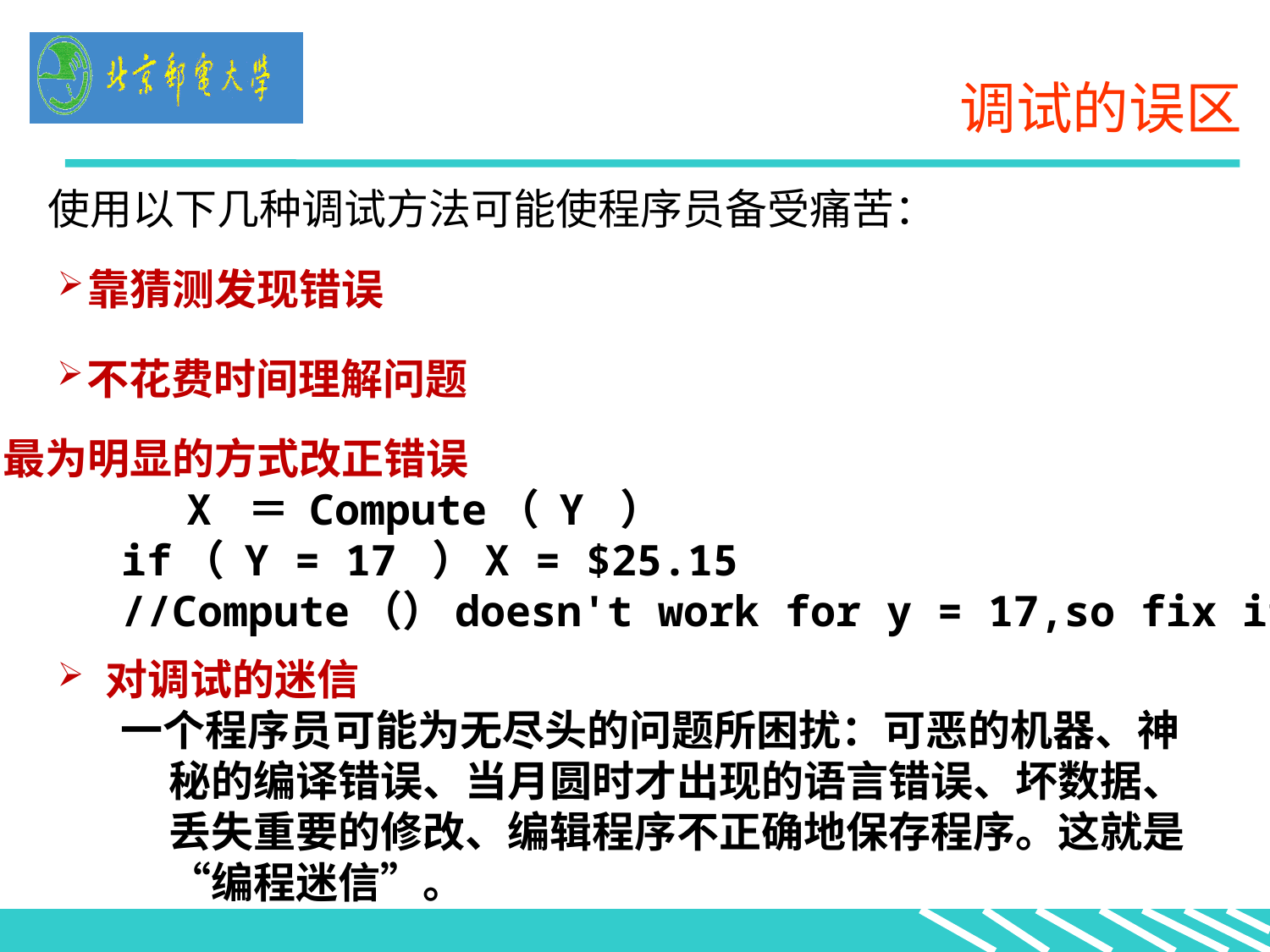

# 调试的误区
使用以下几种调试方法可能使程序员备受痛苦：
靠猜测发现错误
不花费时间理解问题
用最为明显的方式改正错误
例:       X ＝ Compute（ Y ）
	if（ Y = 17 ）X = $25.15
	//Compute（）doesn't work for y = 17,so fix it

对调试的迷信
一个程序员可能为无尽头的问题所困扰：可恶的机器、神秘的编译错误、当月圆时才出现的语言错误、坏数据、丢失重要的修改、编辑程序不正确地保存程序。这就是“编程迷信”。